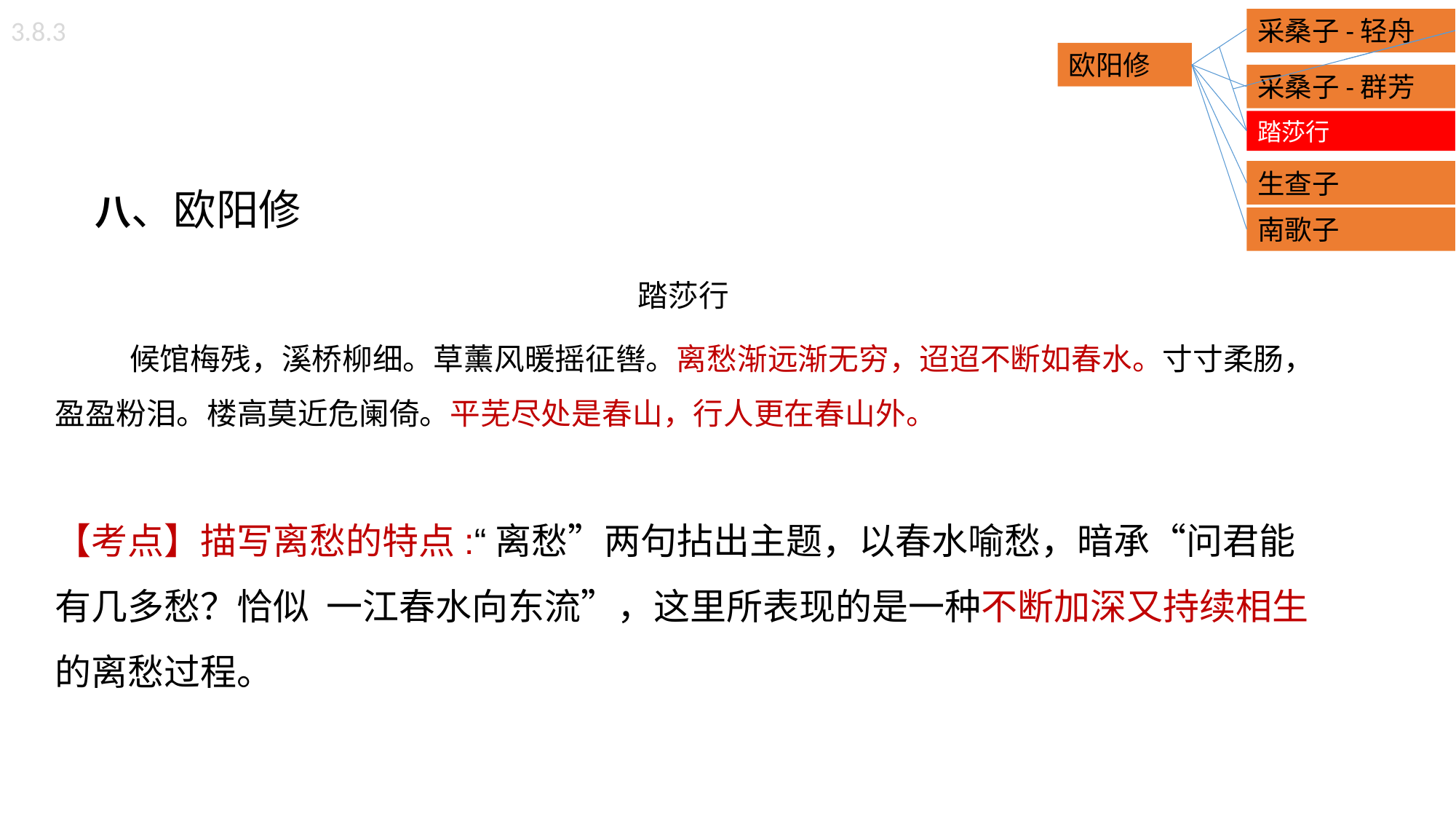

3.8.3
采桑子-轻舟
欧阳修
采桑子-群芳
踏莎行
    八、欧阳修
踏莎行
          候馆梅残，溪桥柳细。草薰风暖摇征辔。离愁渐远渐无穷，迢迢不断如春水。寸寸柔肠，盈盈粉泪。楼高莫近危阑倚。平芜尽处是春山，行人更在春山外。

【考点】描写离愁的特点:“离愁”两句拈出主题，以春水喻愁，暗承“问君能有几多愁？恰似  一江春水向东流”，这里所表现的是一种不断加深又持续相生的离愁过程。
生查子
南歌子